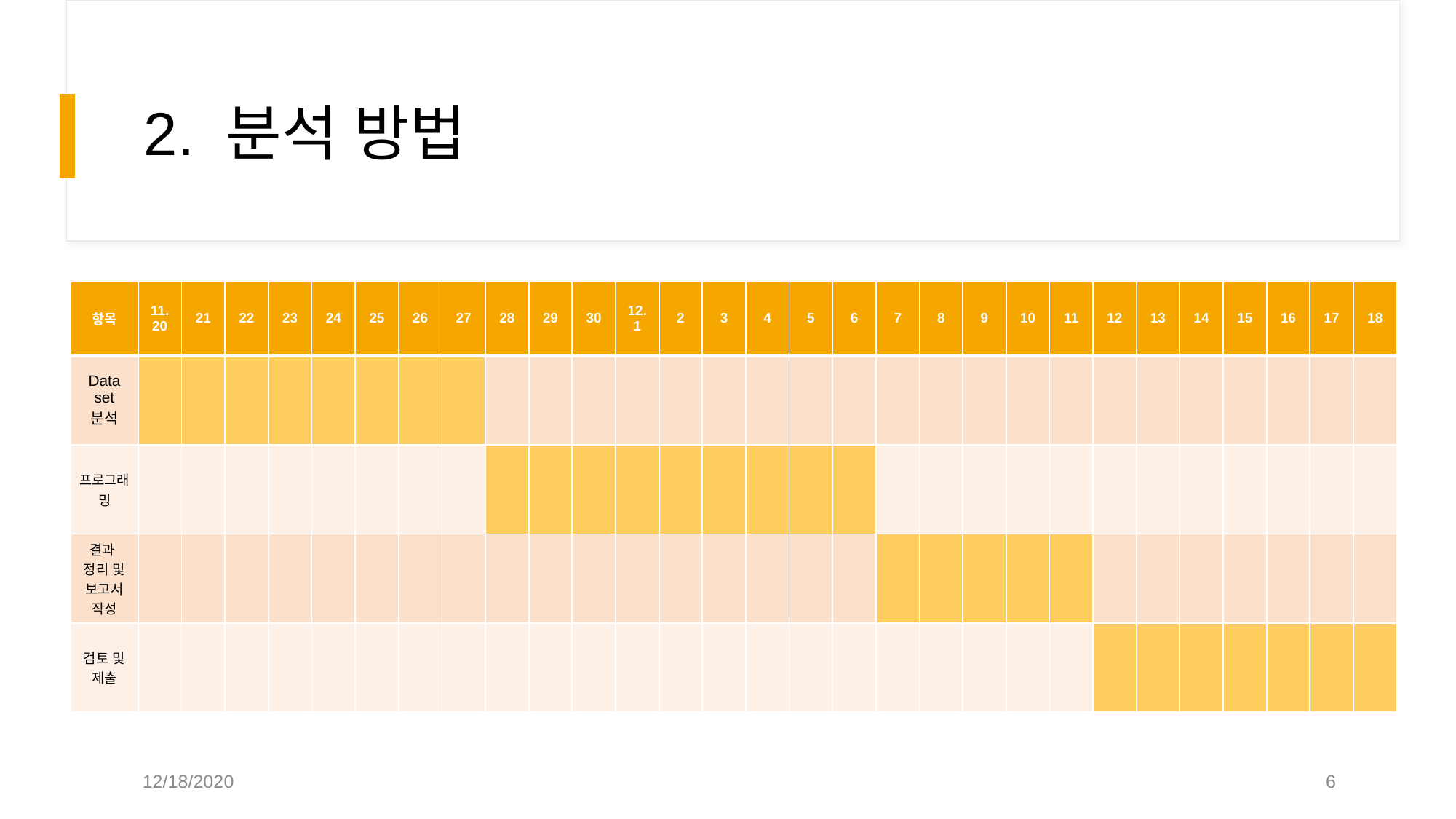

# 2. 분석 방법
| 항목 | 11. 20 | 21 | 22 | 23 | 24 | 25 | 26 | 27 | 28 | 29 | 30 | 12. 1 | 2 | 3 | 4 | 5 | 6 | 7 | 8 | 9 | 10 | 11 | 12 | 13 | 14 | 15 | 16 | 17 | 18 |
| --- | --- | --- | --- | --- | --- | --- | --- | --- | --- | --- | --- | --- | --- | --- | --- | --- | --- | --- | --- | --- | --- | --- | --- | --- | --- | --- | --- | --- | --- |
| Data set 분석 |  |  |  |  |  |  |  |  |  |  |  |  |  |  |  |  |  |  |  |  |  |  |  |  |  |  |  |  |  |
| 프로그래밍 |  |  |  |  |  |  |  |  |  |  |  |  |  |  |  |  |  |  |  |  |  |  |  |  |  |  |  |  |  |
| 결과 정리 및 보고서 작성 |  |  |  |  |  |  |  |  |  |  |  |  |  |  |  |  |  |  |  |  |  |  |  |  |  |  |  |  |  |
| 검토 및 제출 |  |  |  |  |  |  |  |  |  |  |  |  |  |  |  |  |  |  |  |  |  |  |  |  |  |  |  |  |  |
12/18/2020
6